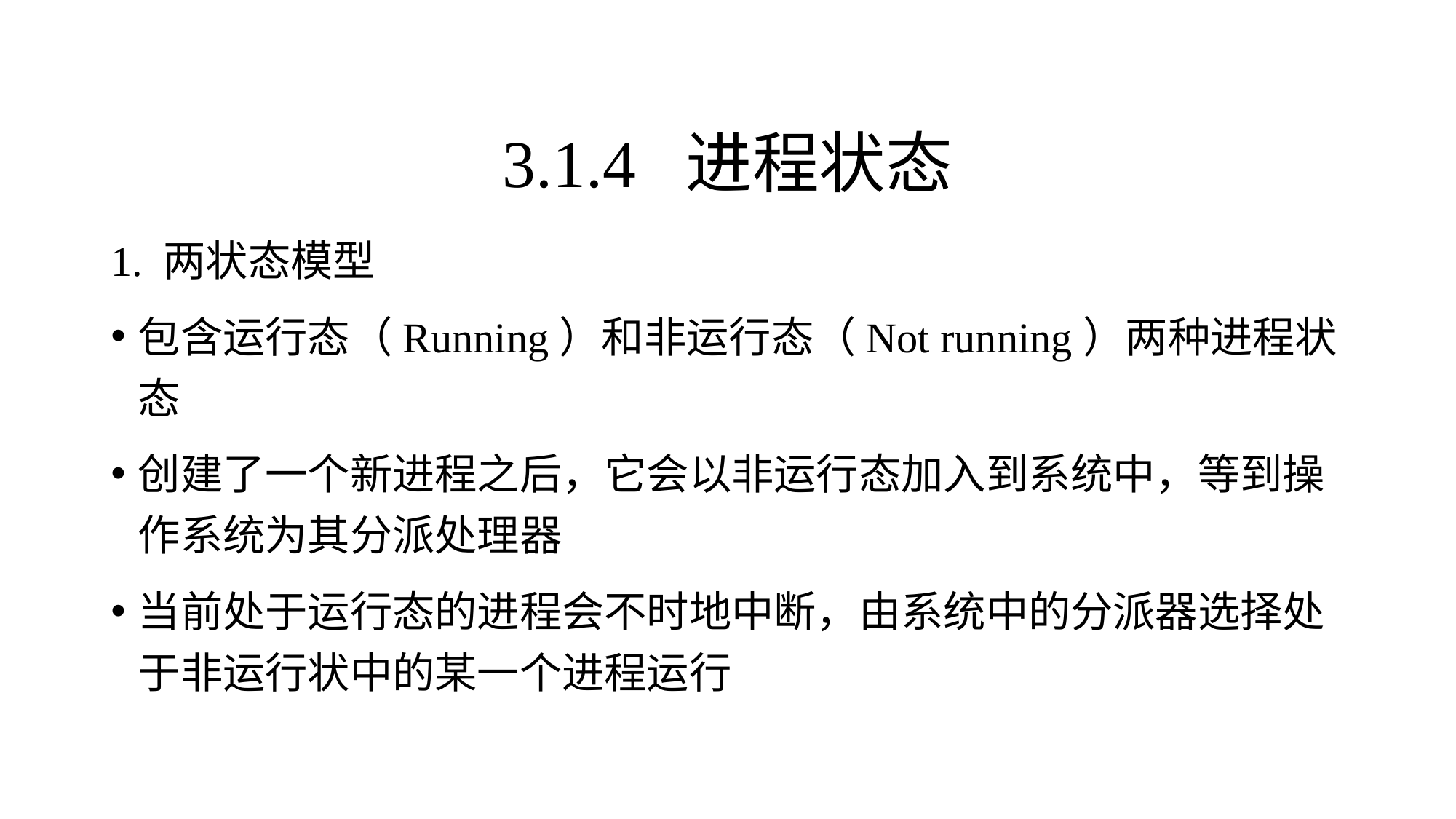

1. 两状态模型
包含运行态（Running）和非运行态（Not running）两种进程状态
创建了一个新进程之后，它会以非运行态加入到系统中，等到操作系统为其分派处理器
当前处于运行态的进程会不时地中断，由系统中的分派器选择处于非运行状中的某一个进程运行
3.1.4  进程状态
10